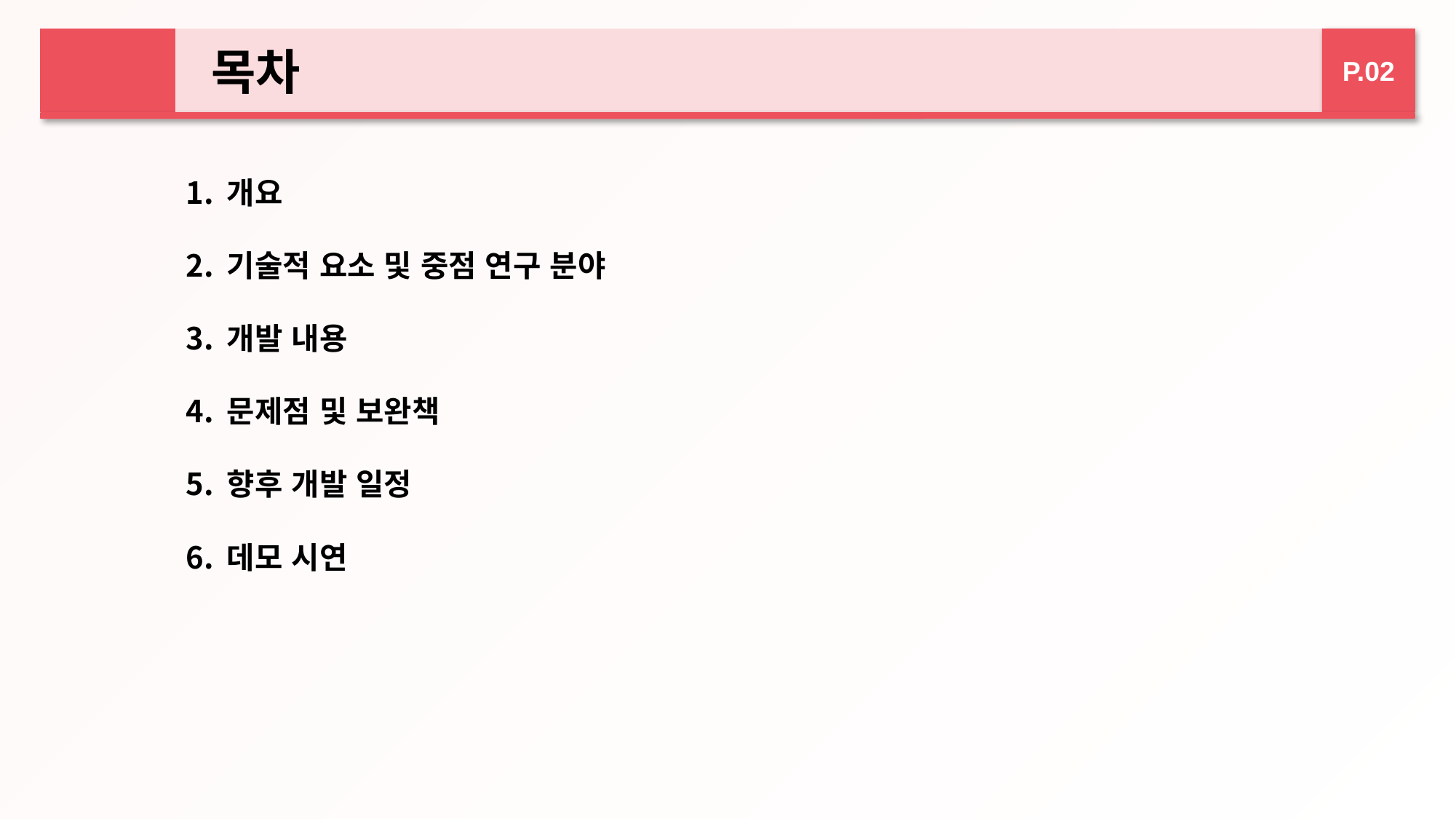

목차
P.02

개요

기술적 요소 및 중점 연구 분야

개발 내용

문제점 및 보완책

향후 개발 일정

데모 시연